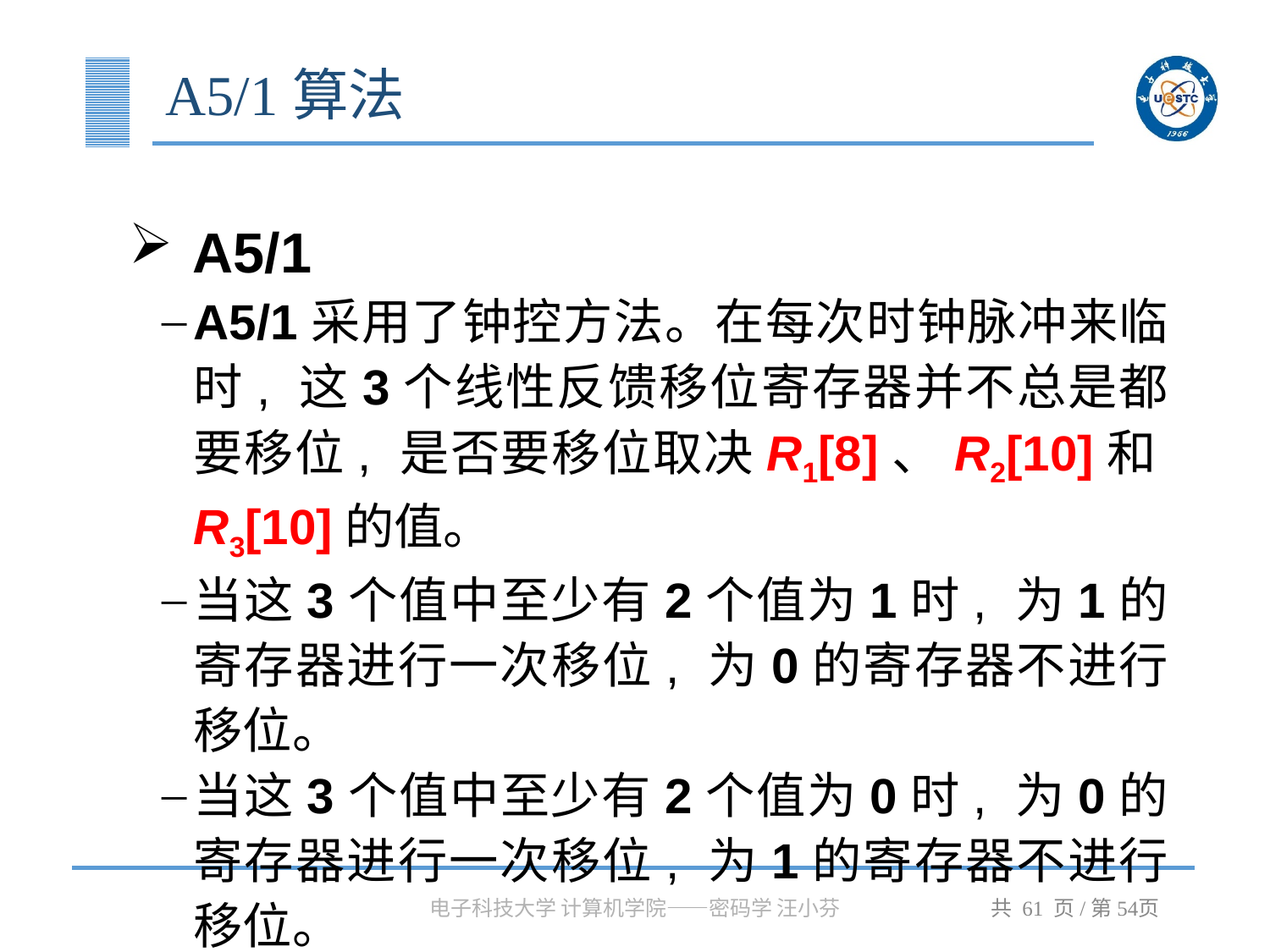

# A5/1算法
A5/1
A5/1采用了钟控方法。在每次时钟脉冲来临时, 这3个线性反馈移位寄存器并不总是都要移位, 是否要移位取决R1[8]、R2[10]和R3[10]的值。
当这3个值中至少有2个值为1时, 为1的寄存器进行一次移位, 为0的寄存器不进行移位。
当这3个值中至少有2个值为0时, 为0的寄存器进行一次移位, 为1的寄存器不进行移位。

电子科技大学 计算机学院——密码学 汪小芬
共 61 页/第54页